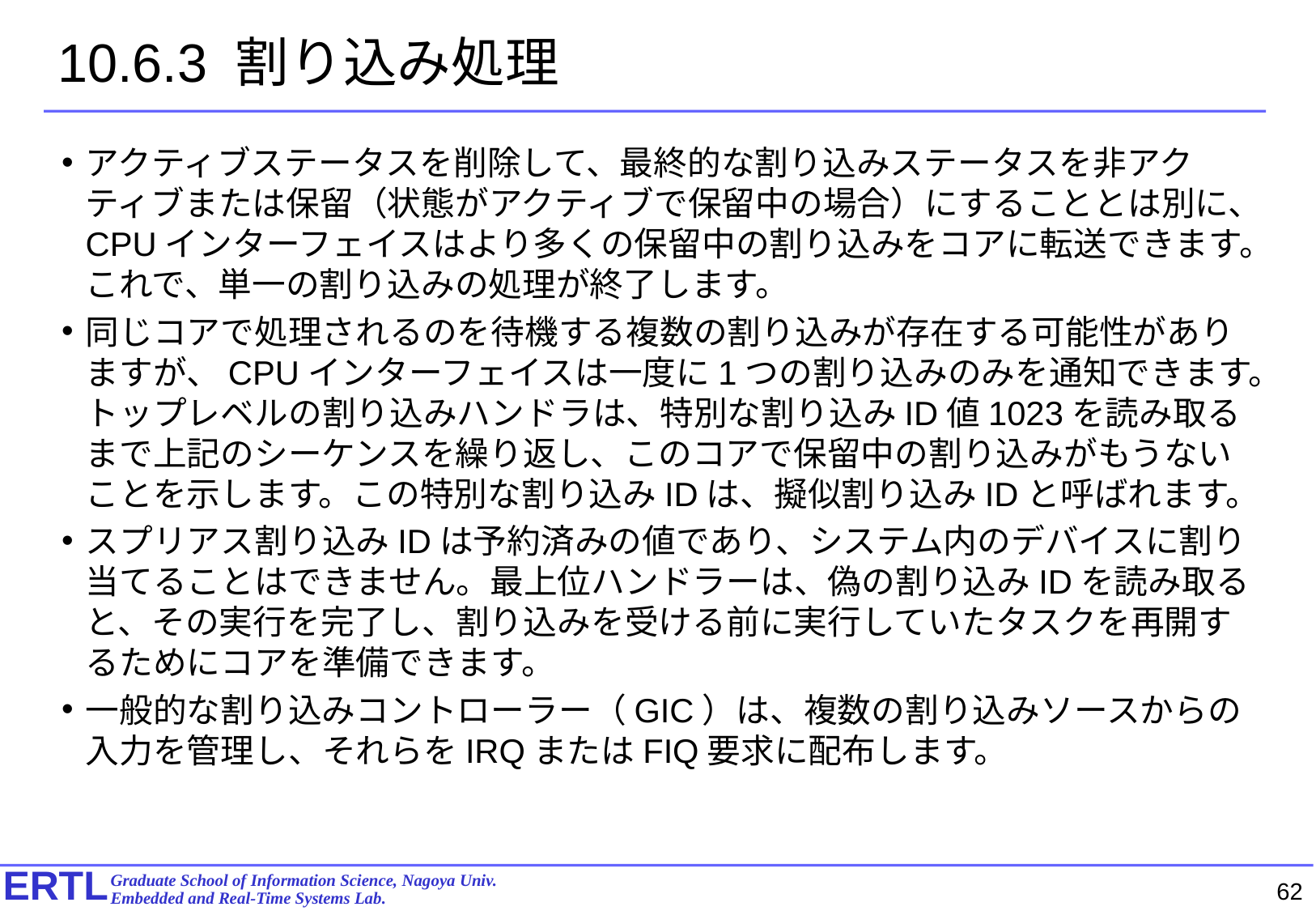

# 10.6.3 割り込み処理
アクティブステータスを削除して、最終的な割り込みステータスを非アクティブまたは保留（状態がアクティブで保留中の場合）にすることとは別に、CPUインターフェイスはより多くの保留中の割り込みをコアに転送できます。これで、単一の割り込みの処理が終了します。
同じコアで処理されるのを待機する複数の割り込みが存在する可能性がありますが、CPUインターフェイスは一度に1つの割り込みのみを通知できます。トップレベルの割り込みハンドラは、特別な割り込みID値1023を読み取るまで上記のシーケンスを繰り返し、このコアで保留中の割り込みがもうないことを示します。この特別な割り込みIDは、擬似割り込みIDと呼ばれます。
スプリアス割り込みIDは予約済みの値であり、システム内のデバイスに割り当てることはできません。最上位ハンドラーは、偽の割り込みIDを読み取ると、その実行を完了し、割り込みを受ける前に実行していたタスクを再開するためにコアを準備できます。
一般的な割り込みコントローラー（GIC）は、複数の割り込みソースからの入力を管理し、それらをIRQまたはFIQ要求に配布します。
62